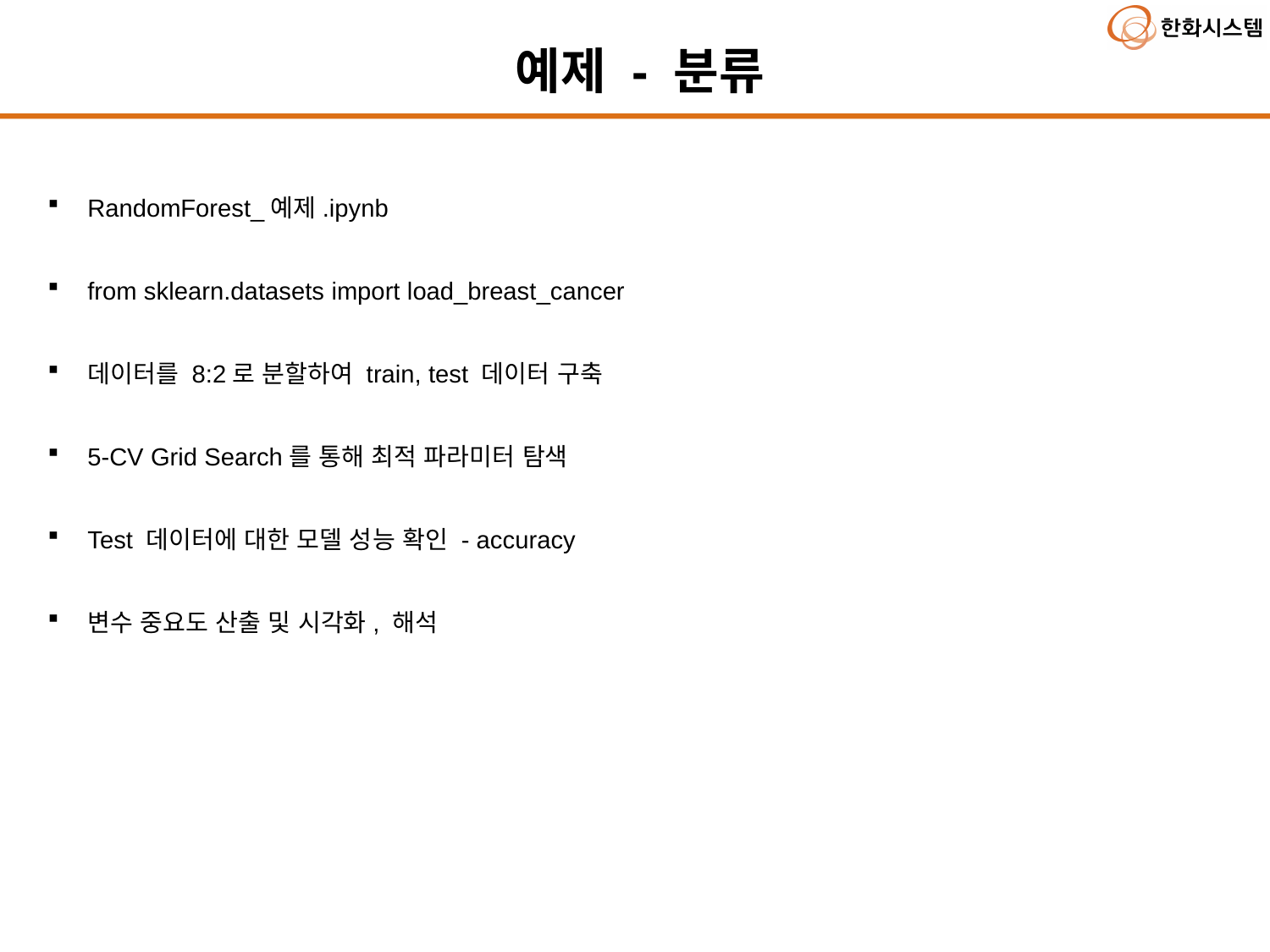

예제 - 분류
RandomForest_예제.ipynb
from sklearn.datasets import load_breast_cancer
데이터를 8:2로 분할하여 train, test 데이터 구축
5-CV Grid Search를 통해 최적 파라미터 탐색
Test 데이터에 대한 모델 성능 확인 - accuracy
변수 중요도 산출 및 시각화, 해석